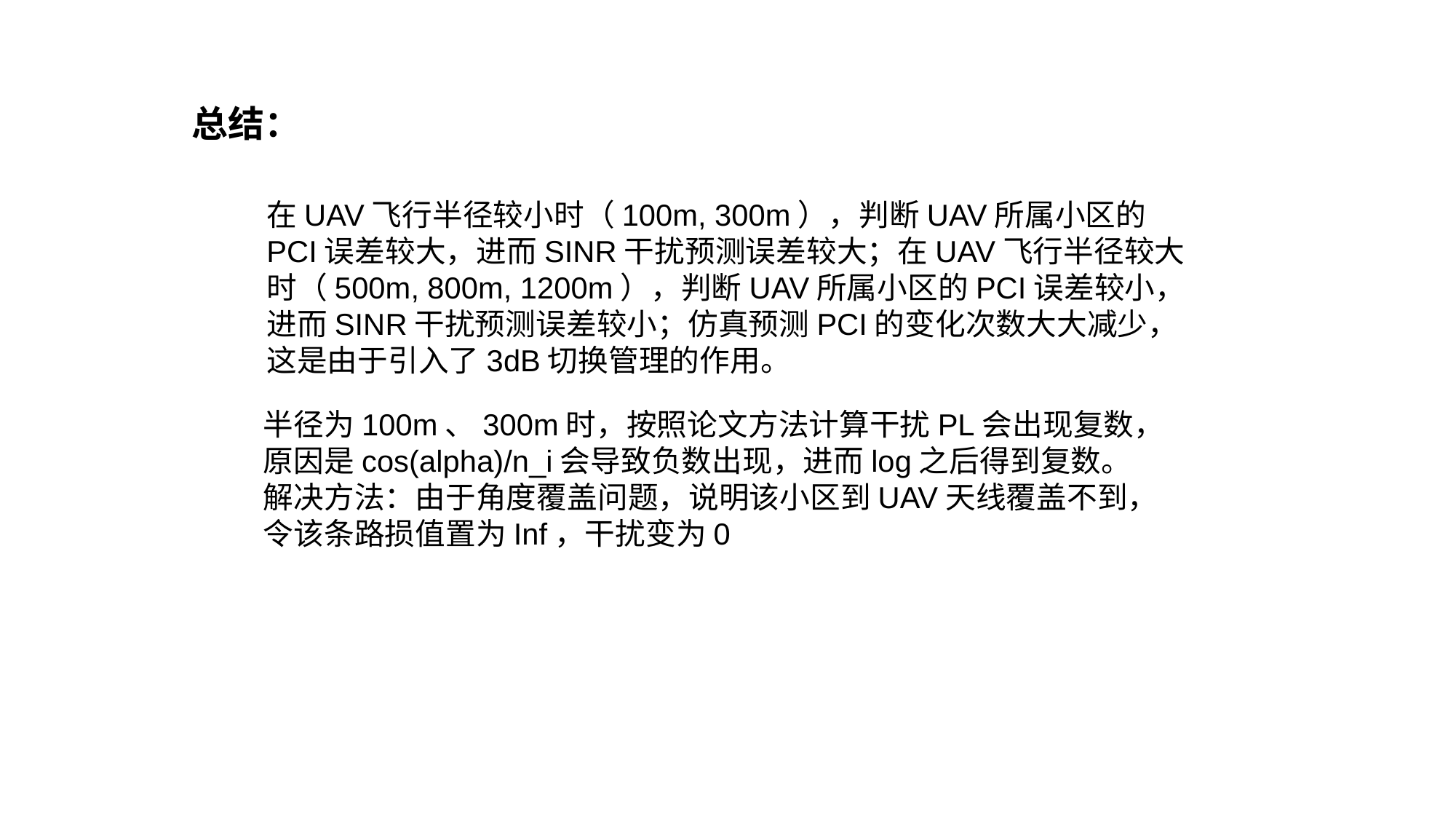

总结：
在UAV飞行半径较小时（100m, 300m），判断UAV所属小区的PCI误差较大，进而SINR干扰预测误差较大；在UAV飞行半径较大时（500m, 800m, 1200m），判断UAV所属小区的PCI误差较小，进而SINR干扰预测误差较小；仿真预测PCI的变化次数大大减少，这是由于引入了3dB切换管理的作用。
半径为100m、300m时，按照论文方法计算干扰PL会出现复数，原因是cos(alpha)/n_i会导致负数出现，进而log之后得到复数。
解决方法：由于角度覆盖问题，说明该小区到UAV天线覆盖不到，令该条路损值置为Inf，干扰变为0